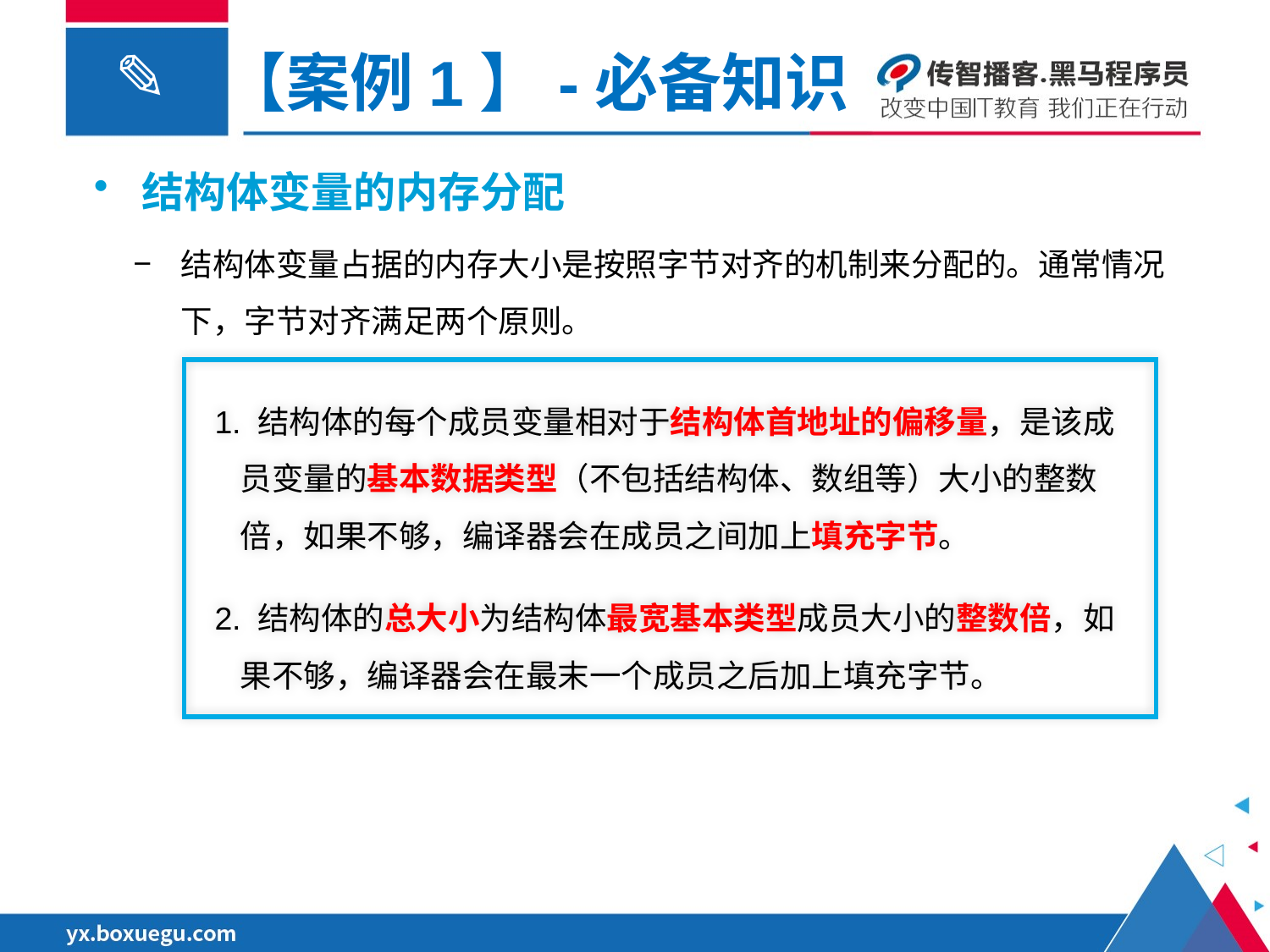

【案例1】-必备知识
结构体变量的内存分配
结构体变量占据的内存大小是按照字节对齐的机制来分配的。通常情况下，字节对齐满足两个原则。

  1. 结构体的每个成员变量相对于结构体首地址的偏移量，是该成
     员变量的基本数据类型（不包括结构体、数组等）大小的整数
     倍，如果不够，编译器会在成员之间加上填充字节。

  2. 结构体的总大小为结构体最宽基本类型成员大小的整数倍，如
     果不够，编译器会在最末一个成员之后加上填充字节。